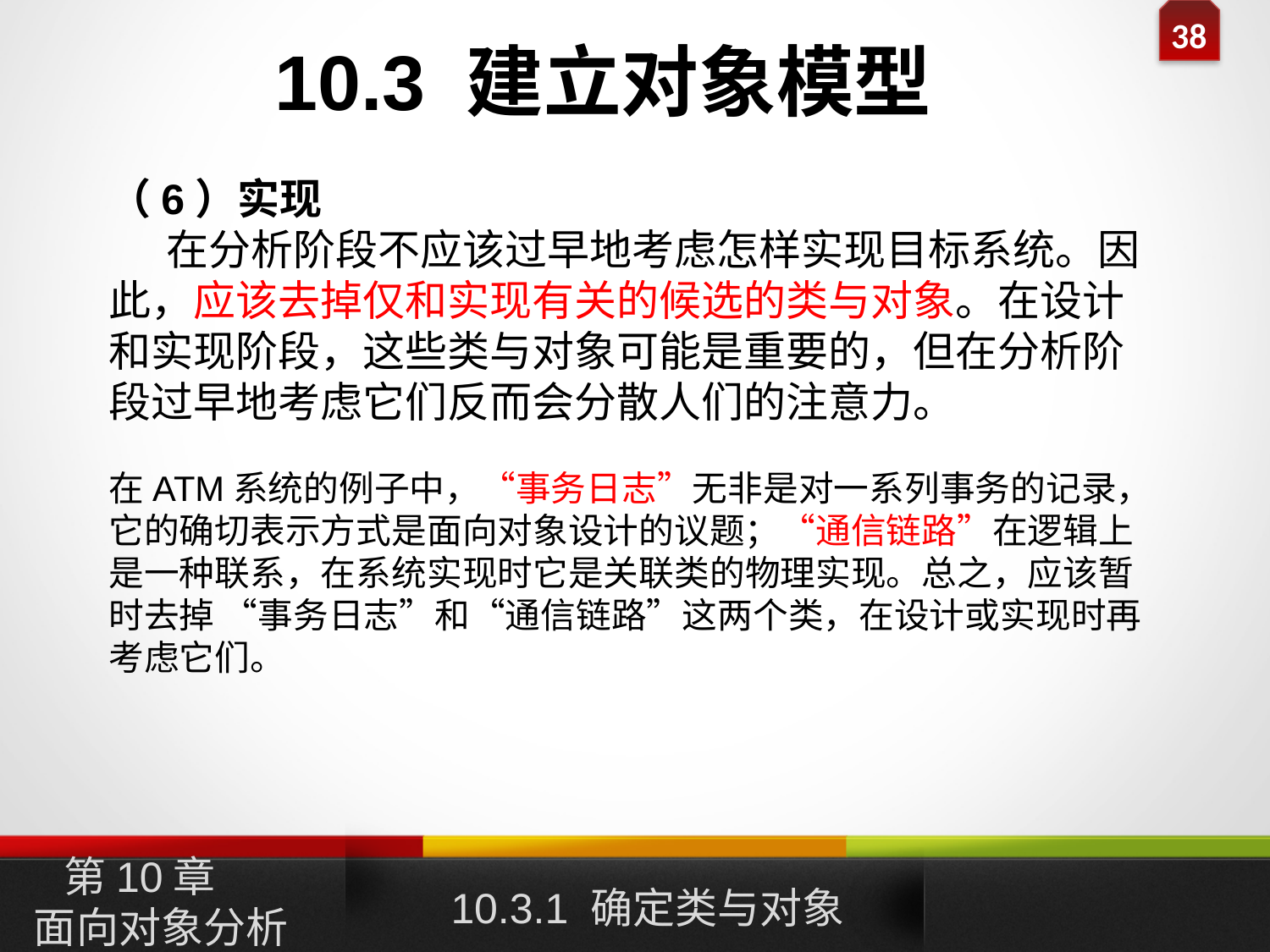

10.3 建立对象模型
（6）实现
     在分析阶段不应该过早地考虑怎样实现目标系统。因此，应该去掉仅和实现有关的候选的类与对象。在设计和实现阶段，这些类与对象可能是重要的，但在分析阶段过早地考虑它们反而会分散人们的注意力。
在ATM系统的例子中，“事务日志”无非是对一系列事务的记录，它的确切表示方式是面向对象设计的议题；“通信链路”在逻辑上是一种联系，在系统实现时它是关联类的物理实现。总之，应该暂时去掉 “事务日志”和“通信链路”这两个类，在设计或实现时再考虑它们。
10.3.1 确定类与对象